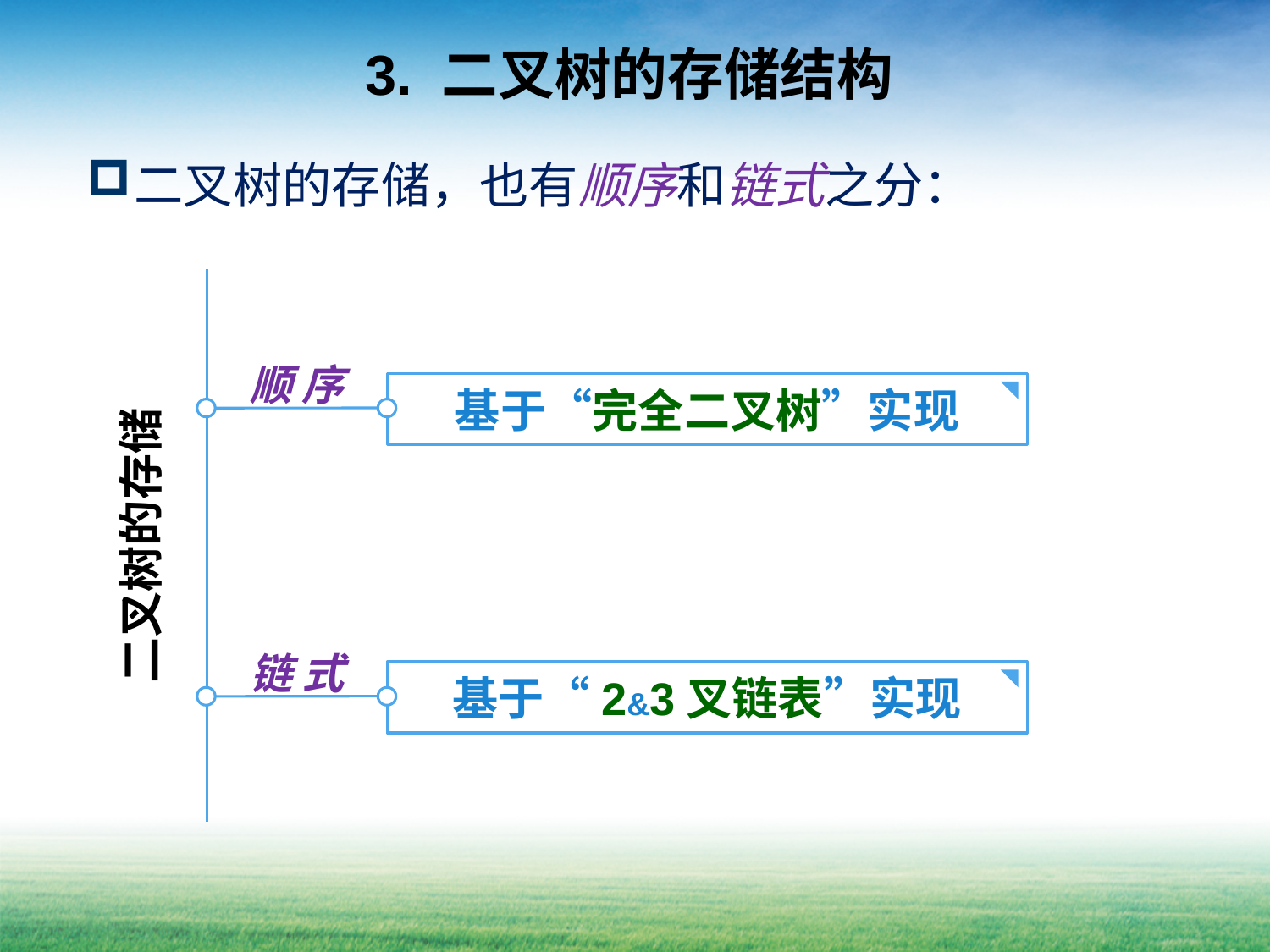

# 3. 二叉树的存储结构
二叉树的存储，也有顺序和链式之分：
顺 序
基于“完全二叉树”实现

二叉树的存储
链 式
基于“2&3叉链表”实现